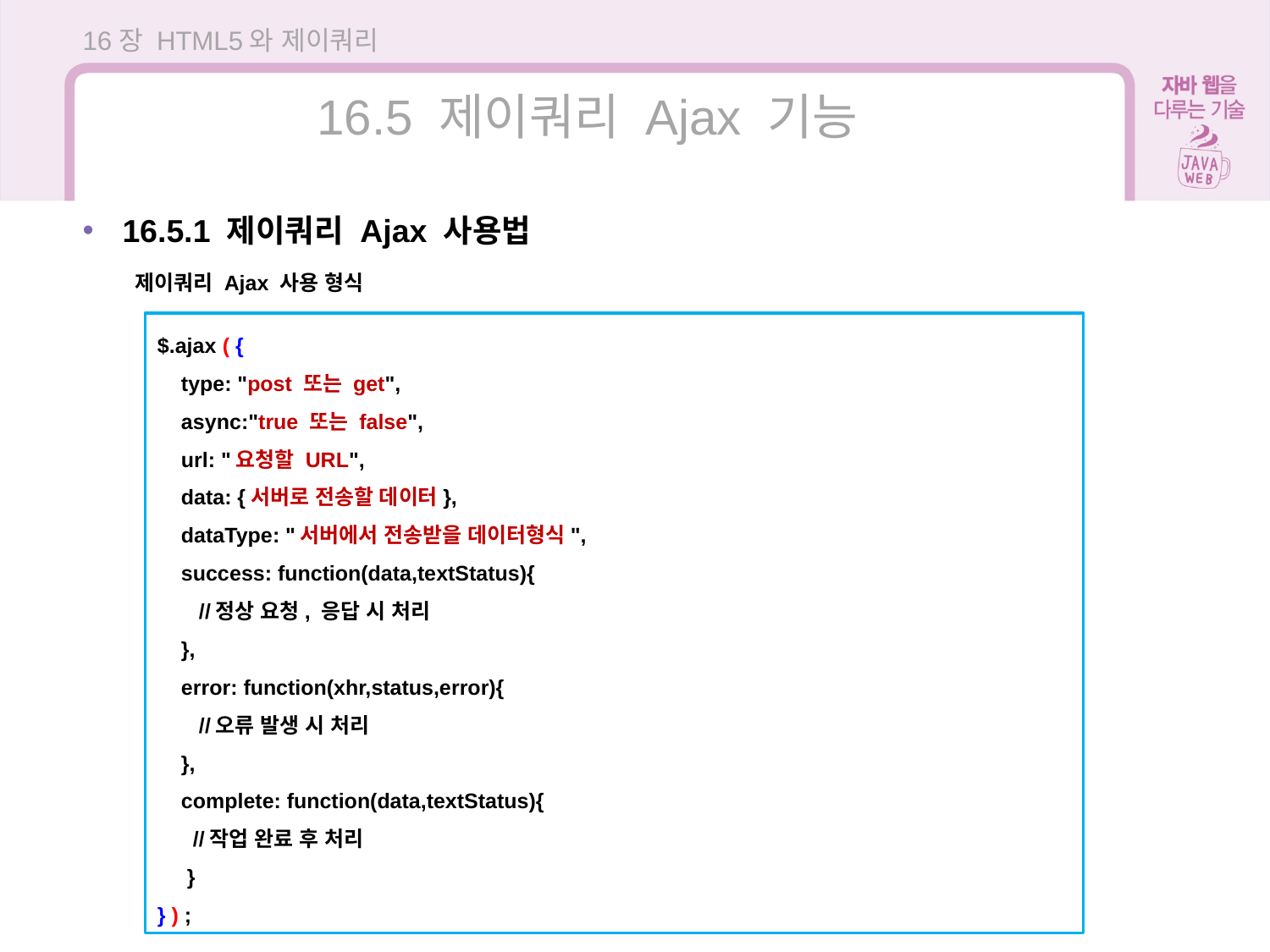

16장 HTML5와 제이쿼리
16.5 제이쿼리 Ajax 기능
16.5.1 제이쿼리 Ajax 사용법
제이쿼리 Ajax 사용 형식
$.ajax ( {
    type: "post 또는 get",
    async:"true 또는 false",
    url: "요청할 URL",
    data: {서버로 전송할 데이터},
    dataType: "서버에서 전송받을 데이터형식",
    success: function(data,textStatus){
       //정상 요청, 응답 시 처리
    },
    error: function(xhr,status,error){
       //오류 발생 시 처리
    },
    complete: function(data,textStatus){
      //작업 완료 후 처리
     }
} ) ;